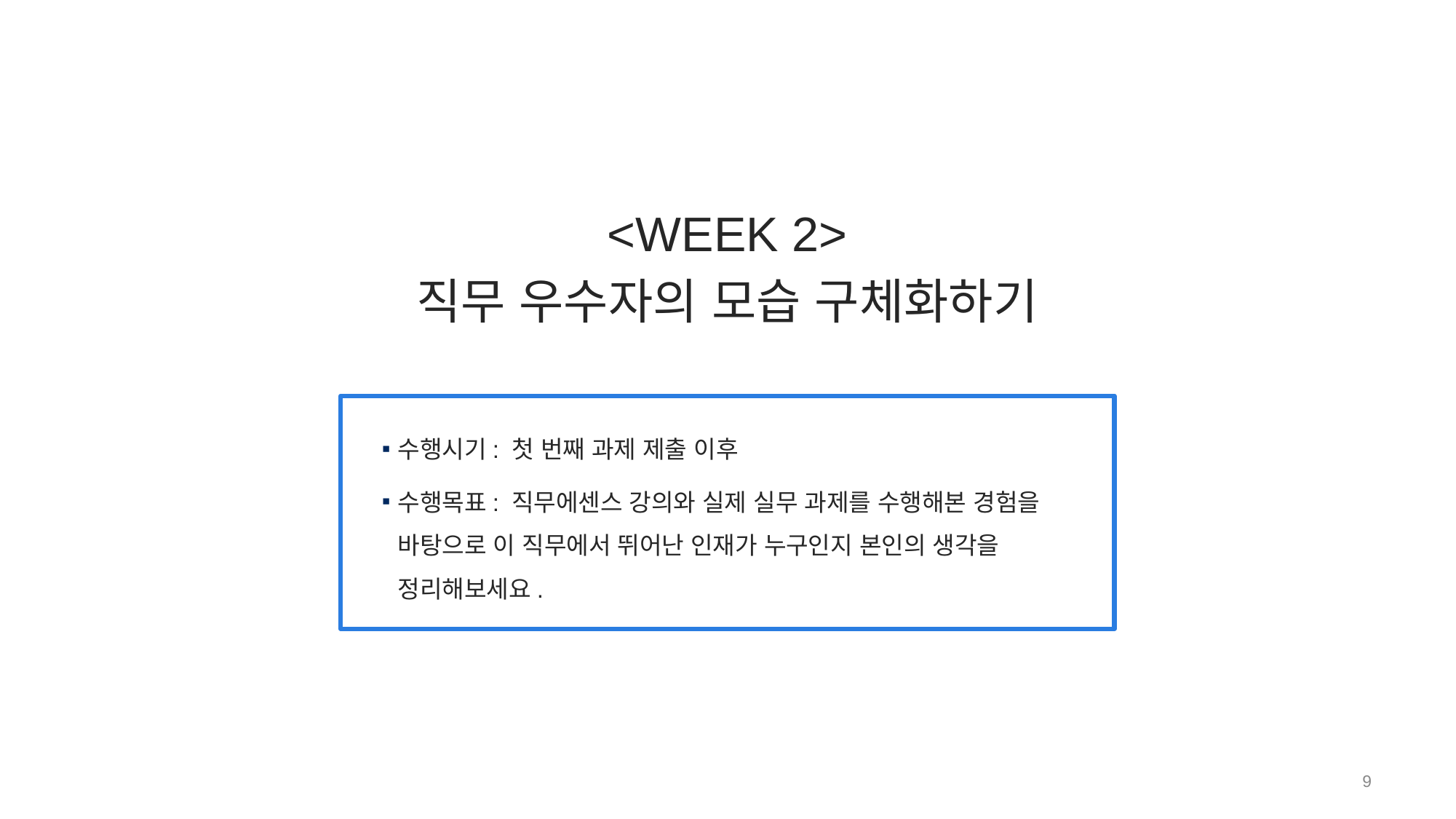

<WEEK 2>
직무 우수자의 모습 구체화하기

수행시기: 첫 번째 과제 제출 이후
수행목표: 직무에센스 강의와 실제 실무 과제를 수행해본 경험을 바탕으로 이 직무에서 뛰어난 인재가 누구인지 본인의 생각을 정리해보세요.
9